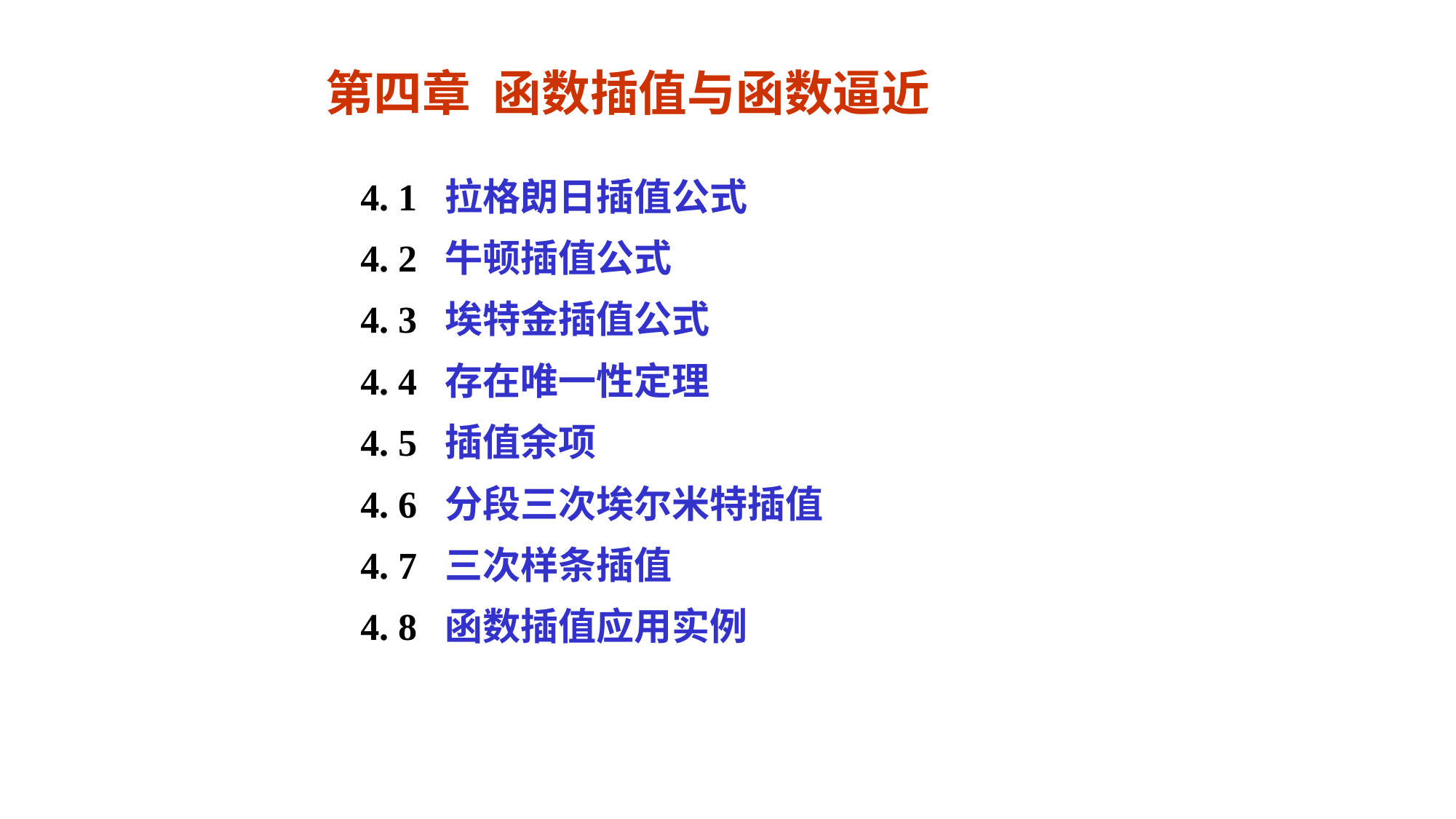

第四章  函数插值与函数逼近
4. 1  拉格朗日插值公式
4. 2  牛顿插值公式
4. 3  埃特金插值公式
4. 4  存在唯一性定理
4. 5  插值余项
4. 6  分段三次埃尔米特插值
4. 7  三次样条插值
4. 8  函数插值应用实例